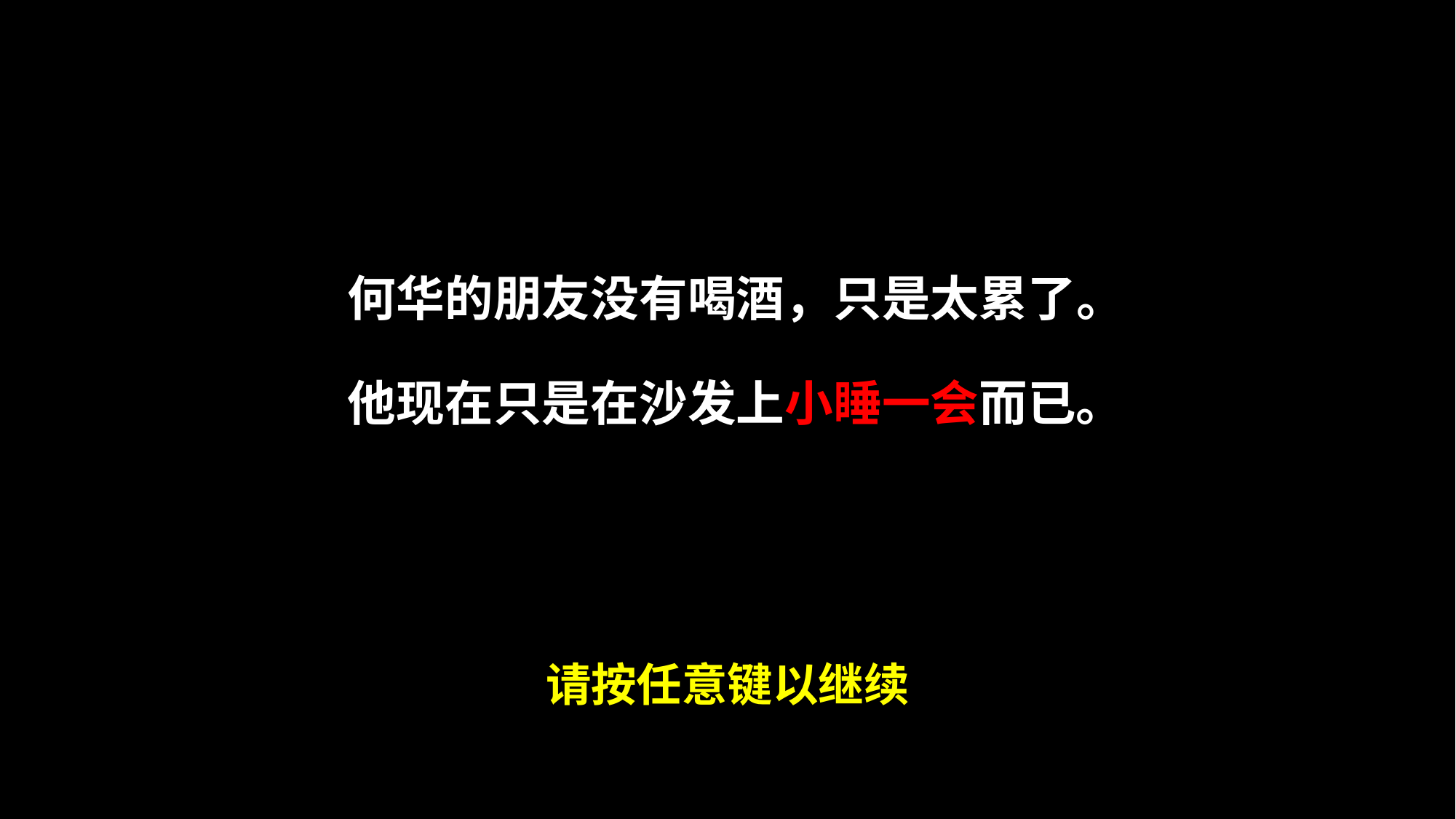

# 何华的朋友没有喝酒，只是太累了。 他现在只是在沙发上小睡一会而已。
请按任意键以继续